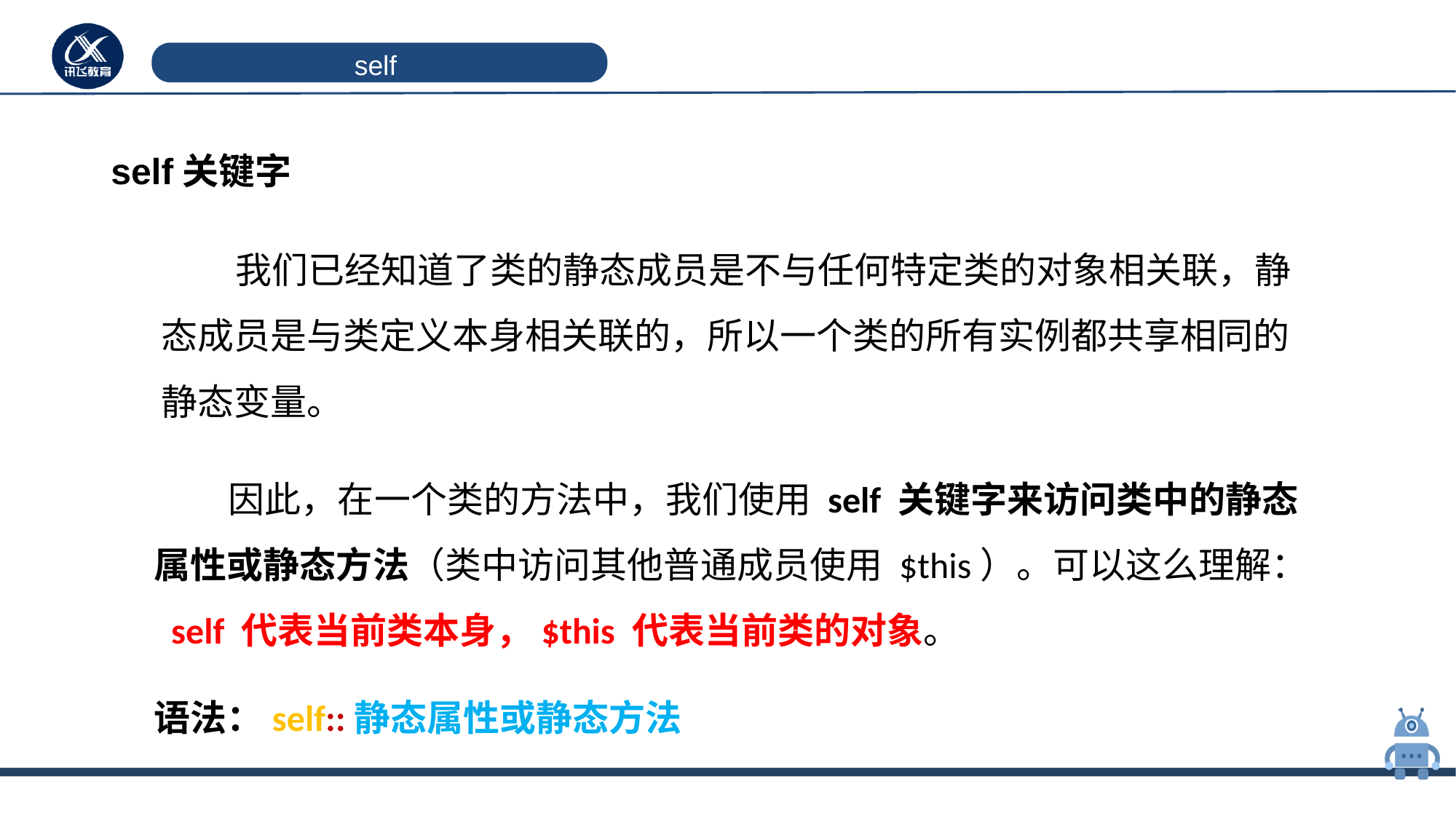

# self
self关键字
        我们已经知道了类的静态成员是不与任何特定类的对象相关联，静态成员是与类定义本身相关联的，所以一个类的所有实例都共享相同的静态变量。
        因此，在一个类的方法中，我们使用 self 关键字来访问类中的静态属性或静态方法（类中访问其他普通成员使用 $this）。可以这么理解： self 代表当前类本身，$this 代表当前类的对象。
语法：self::静态属性或静态方法